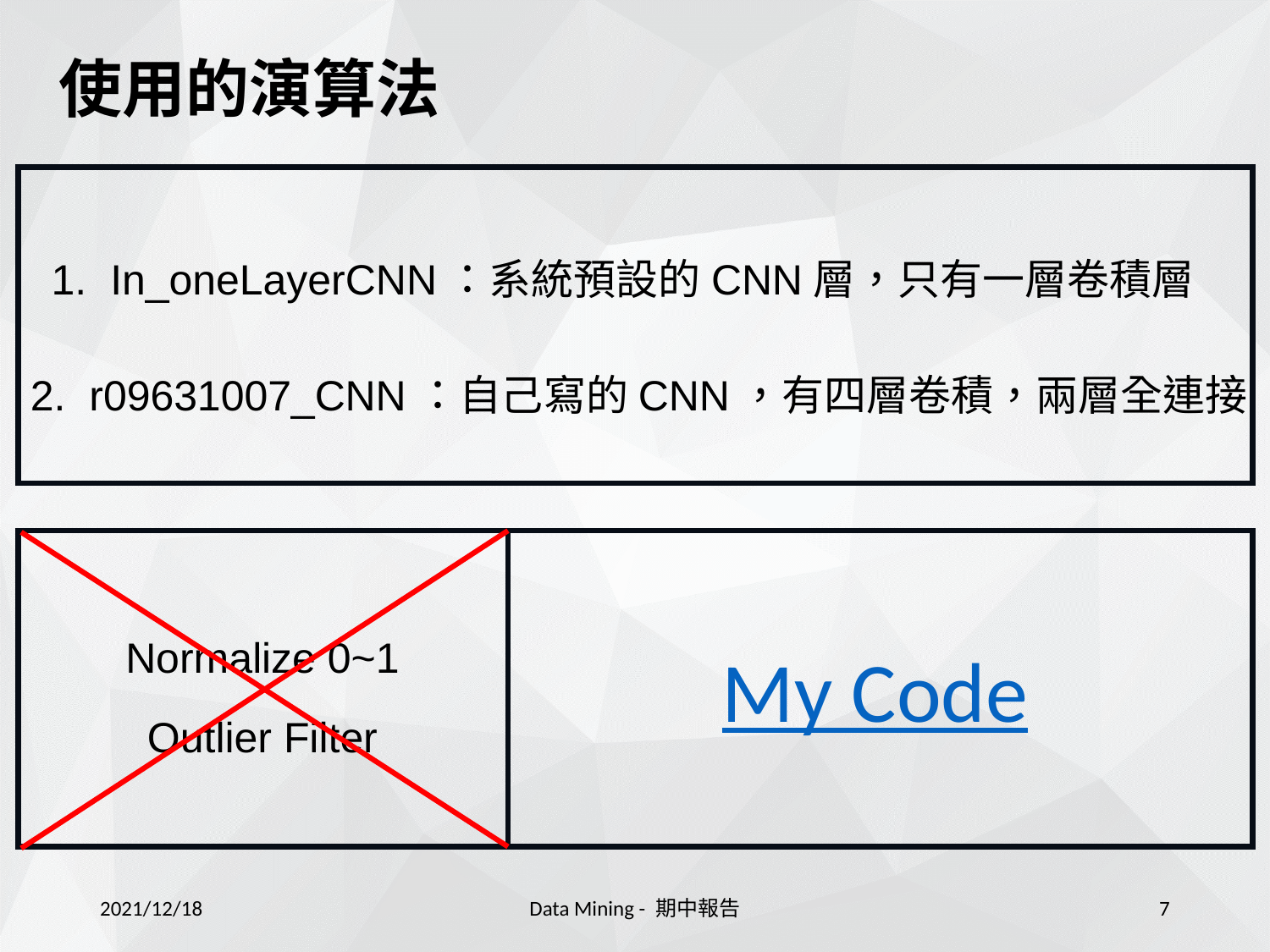

使用的演算法

1.  In_oneLayerCNN：系統預設的CNN層，只有一層卷積層

2.  r09631007_CNN：自己寫的CNN，有四層卷積，兩層全連接

Normalize 0~1
Outlier Filter
My Code
2021/12/18
Data Mining - 期中報告
7